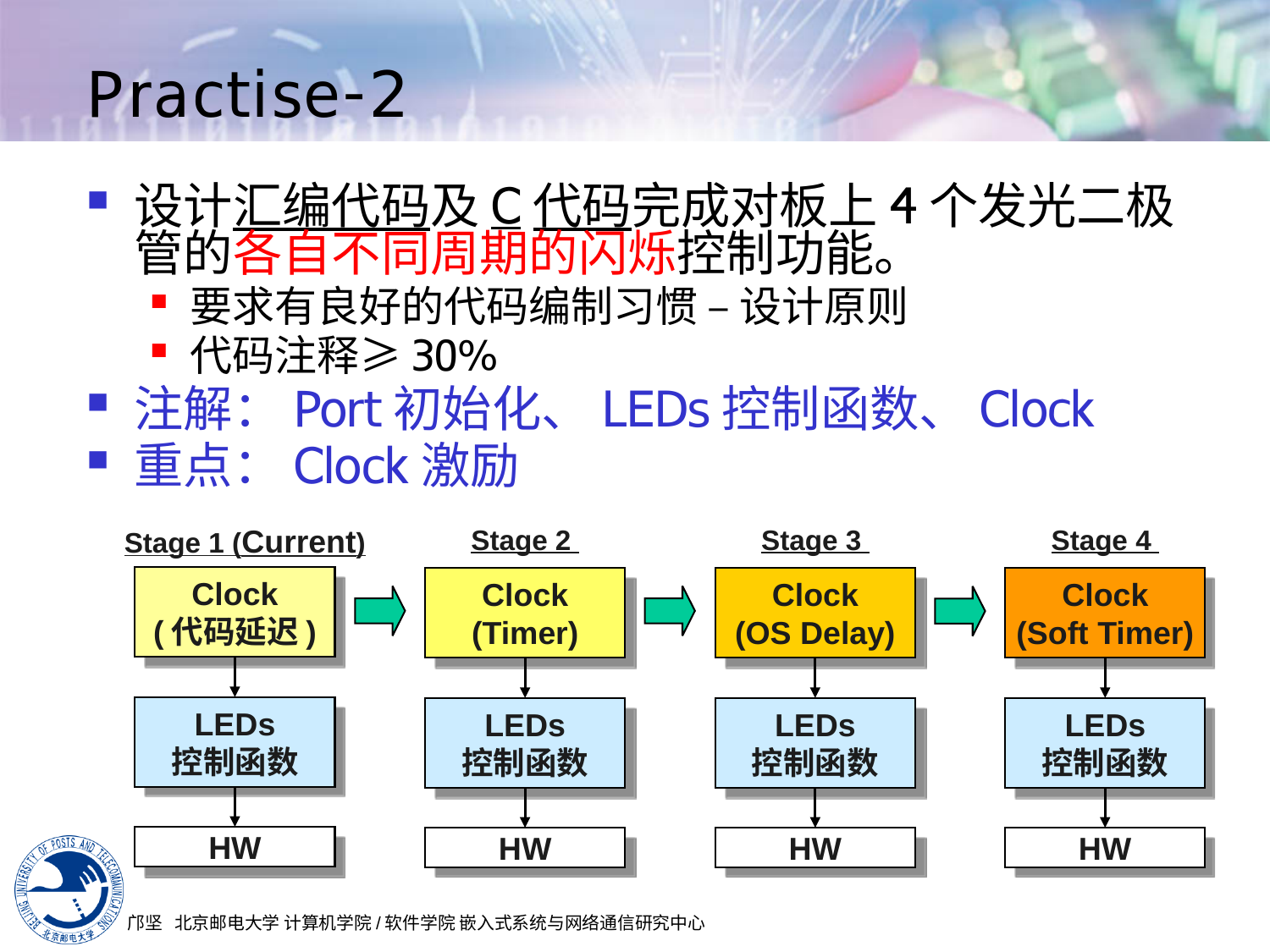

# Practise-2
设计汇编代码及C代码完成对板上4个发光二极管的各自不同周期的闪烁控制功能。
要求有良好的代码编制习惯 – 设计原则
代码注释≥30%
注解：Port初始化、LEDs控制函数、Clock
重点：Clock激励
Stage 1 (Current)
Stage 2
Stage 3
Stage 4
Clock
(代码延迟)
Clock
(Timer)
Clock
(OS Delay)
Clock
(Soft Timer)

LEDs
控制函数
LEDs
控制函数
LEDs
控制函数
LEDs
控制函数
HW
HW
HW
HW